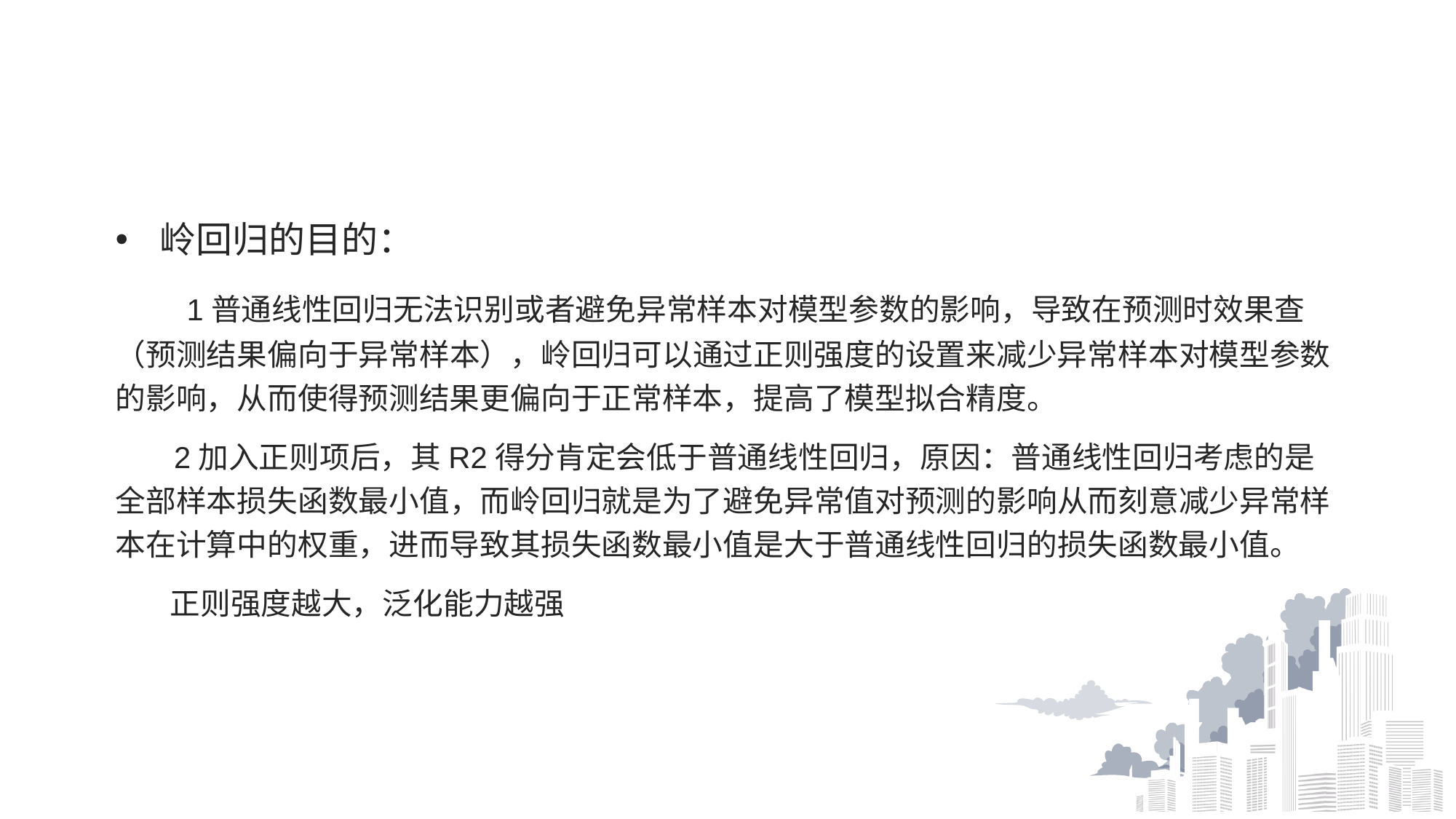

岭回归的目的：
       1普通线性回归无法识别或者避免异常样本对模型参数的影响，导致在预测时效果查（预测结果偏向于异常样本），岭回归可以通过正则强度的设置来减少异常样本对模型参数的影响，从而使得预测结果更偏向于正常样本，提高了模型拟合精度。
       2加入正则项后，其R2得分肯定会低于普通线性回归，原因：普通线性回归考虑的是全部样本损失函数最小值，而岭回归就是为了避免异常值对预测的影响从而刻意减少异常样本在计算中的权重，进而导致其损失函数最小值是大于普通线性回归的损失函数最小值。
       正则强度越大，泛化能力越强